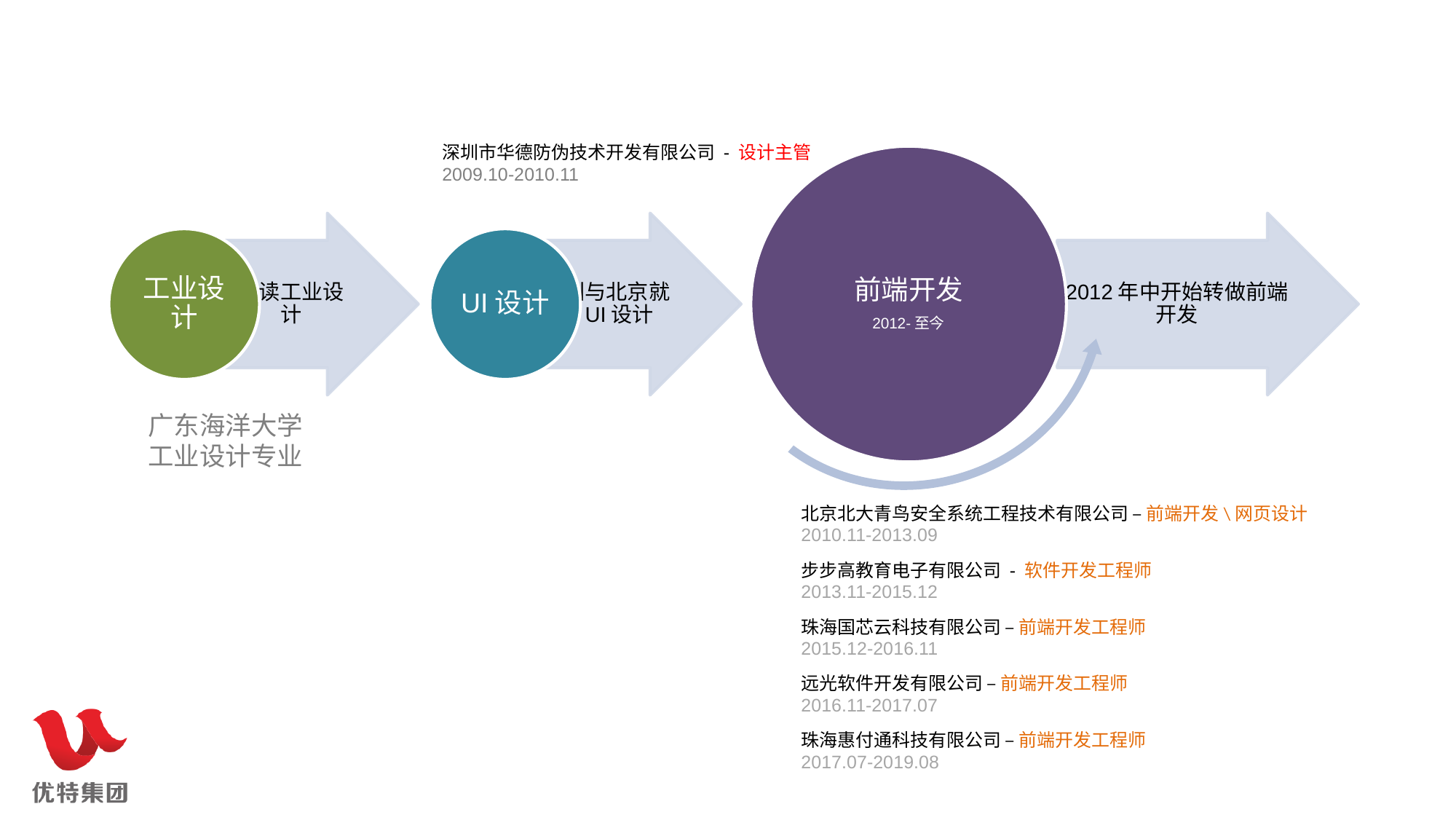

就读工业设计
工业设计
深圳与北京就业UI设计
UI设计
2012年中开始转做前端开发
前端开发
2012-至今

深圳市华德防伪技术开发有限公司 - 设计主管
2009.10-2010.11
广东海洋大学
工业设计专业
北京北大青鸟安全系统工程技术有限公司 – 前端开发\网页设计
2010.11-2013.09
步步高教育电子有限公司 - 软件开发工程师
2013.11-2015.12
珠海国芯云科技有限公司 – 前端开发工程师
2015.12-2016.11
远光软件开发有限公司 – 前端开发工程师
2016.11-2017.07
珠海惠付通科技有限公司 – 前端开发工程师
2017.07-2019.08